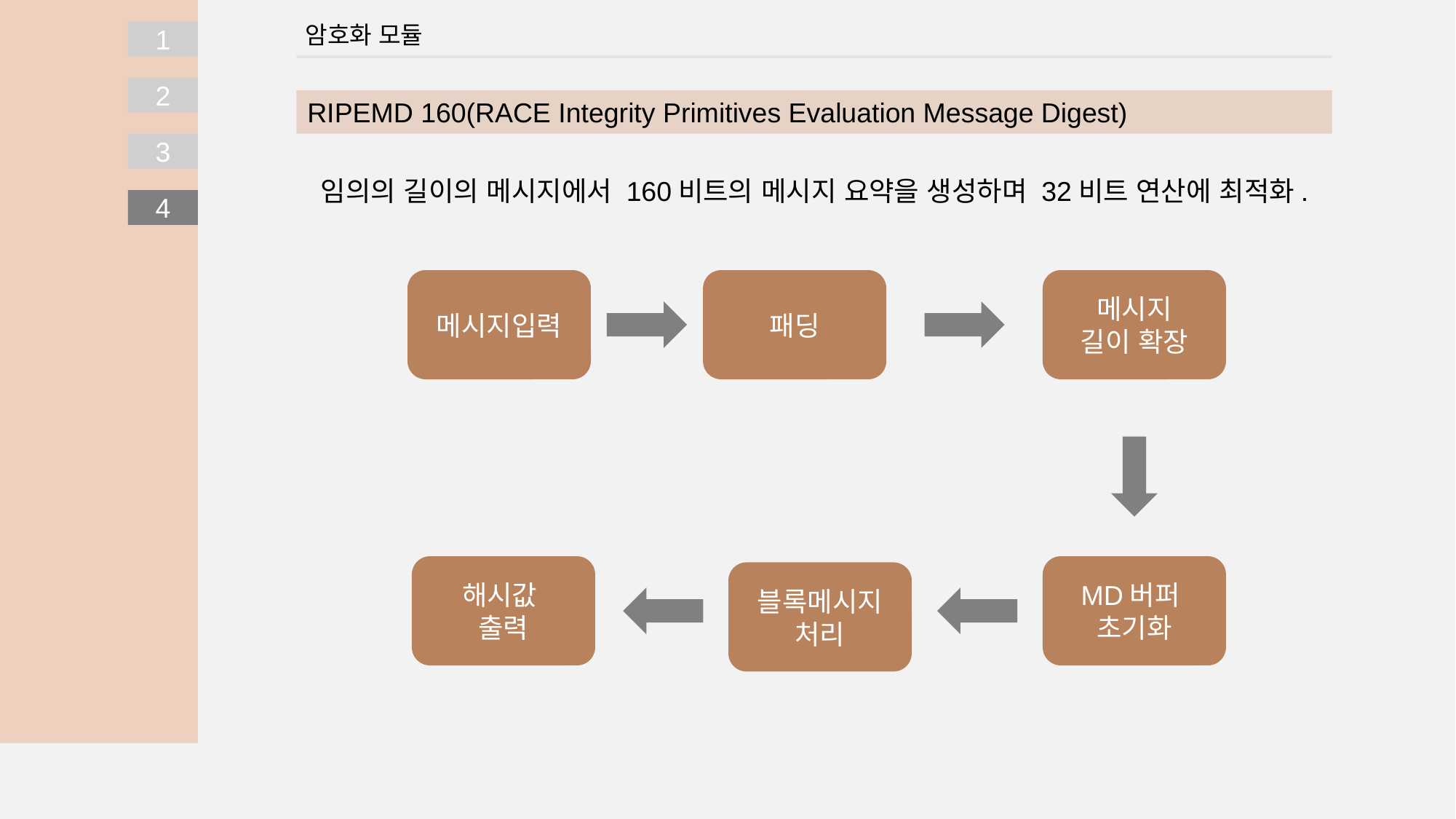

암호화 모듈

1

2
RIPEMD 160(RACE Integrity Primitives Evaluation Message Digest)
3
임의의 길이의 메시지에서 160비트의 메시지 요약을 생성하며 32비트 연산에 최적화.
4
메시지입력
패딩
메시지
길이 확장

해시값
출력
MD버퍼
초기화
블록메시지
처리